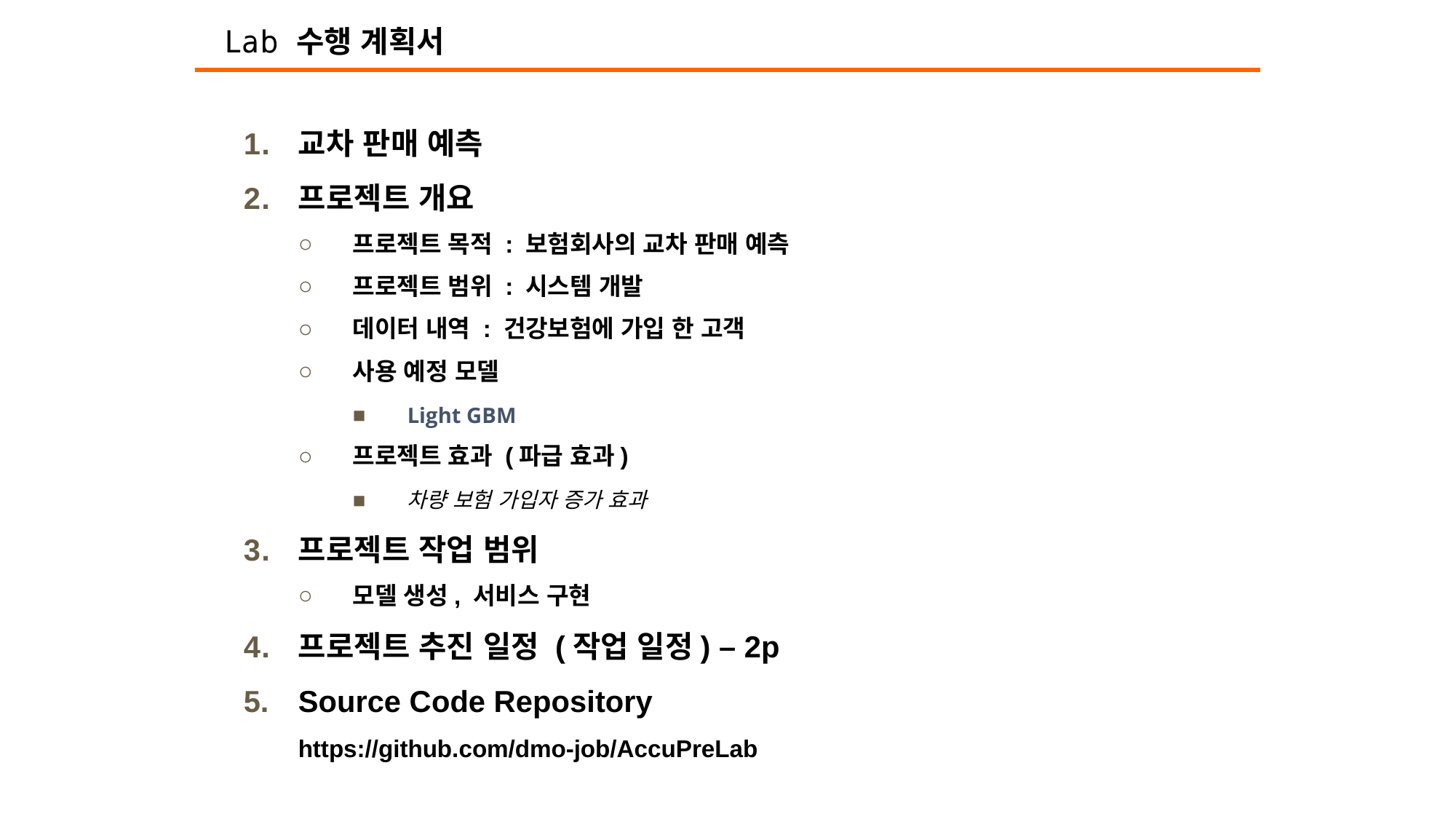

Lab 수행 계획서
교차 판매 예측
프로젝트 개요
프로젝트 목적 : 보험회사의 교차 판매 예측
프로젝트 범위 : 시스템 개발
데이터 내역 : 건강보험에 가입 한 고객
사용 예정 모델
Light GBM
프로젝트 효과 (파급 효과)
차량 보험 가입자 증가 효과
프로젝트 작업 범위
모델 생성, 서비스 구현
프로젝트 추진 일정 (작업 일정) – 2p
Source Code Repository
https://github.com/dmo-job/AccuPreLab